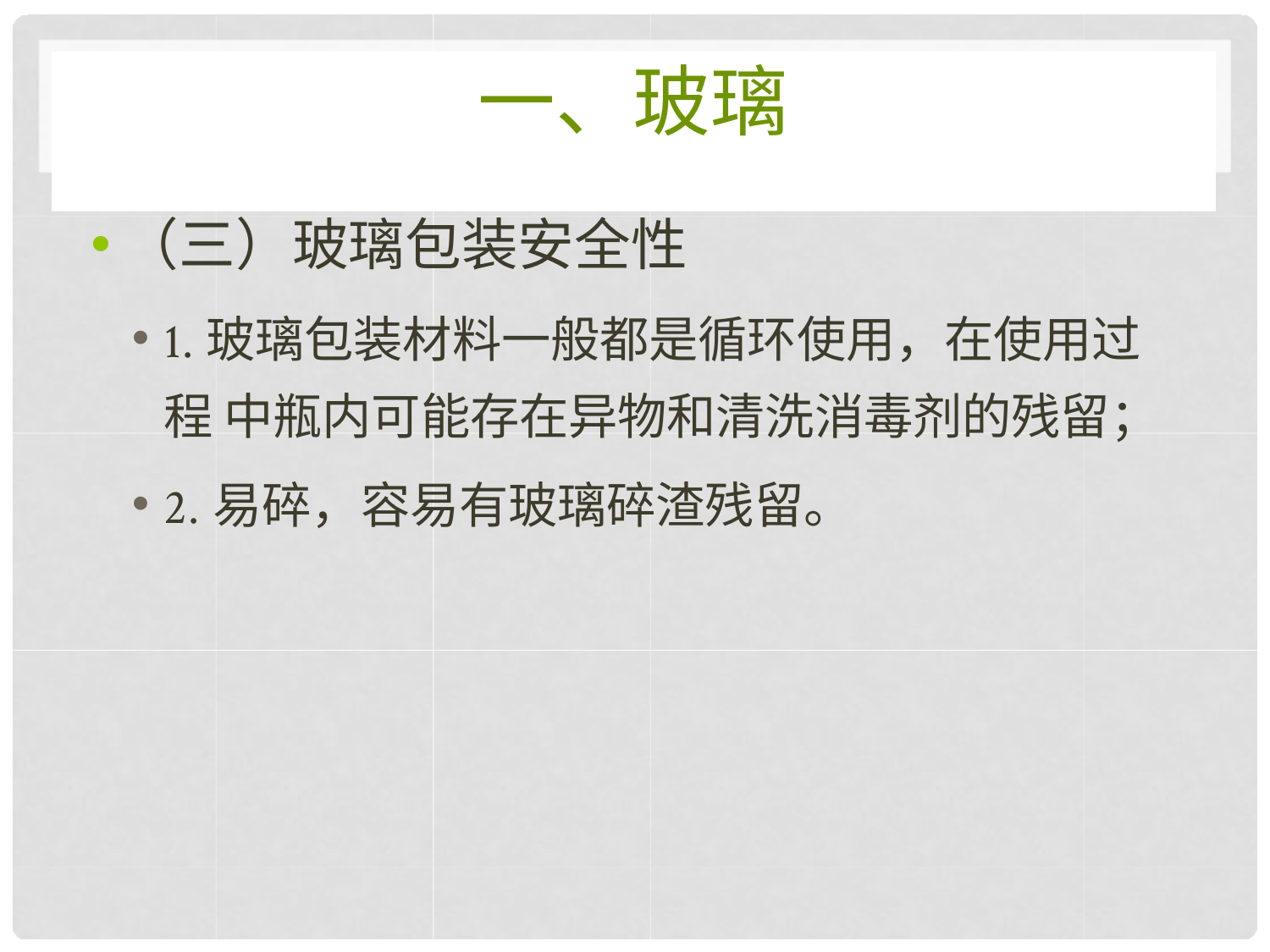

# 一、玻璃
（三）玻璃包装安全性
1.玻璃包装材料一般都是循环使用，在使用过程 中瓶内可能存在异物和清洗消毒剂的残留；
2.易碎，容易有玻璃碎渣残留。